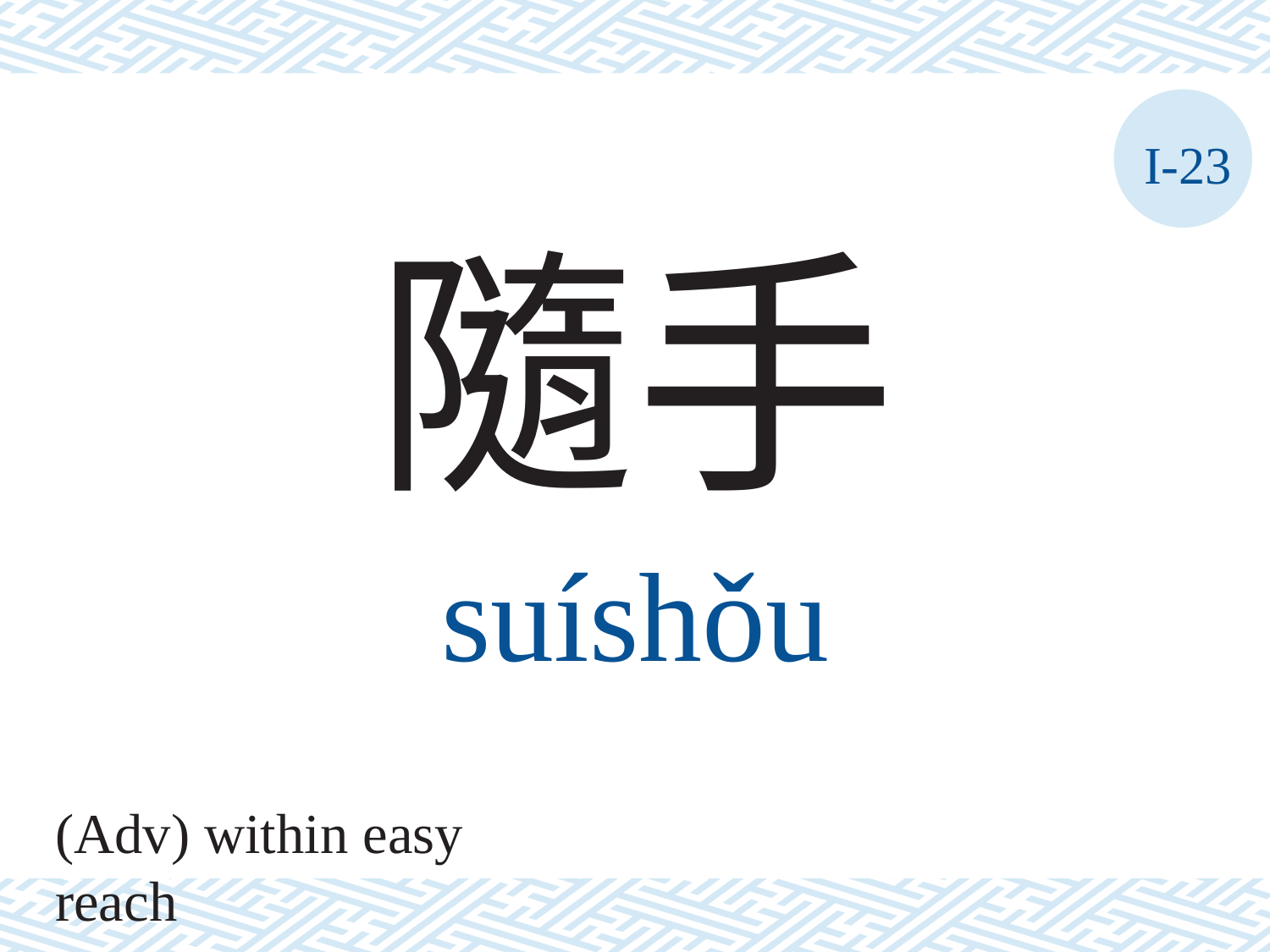

I-23
隨手
suíshǒu
(Adv) within easy reach